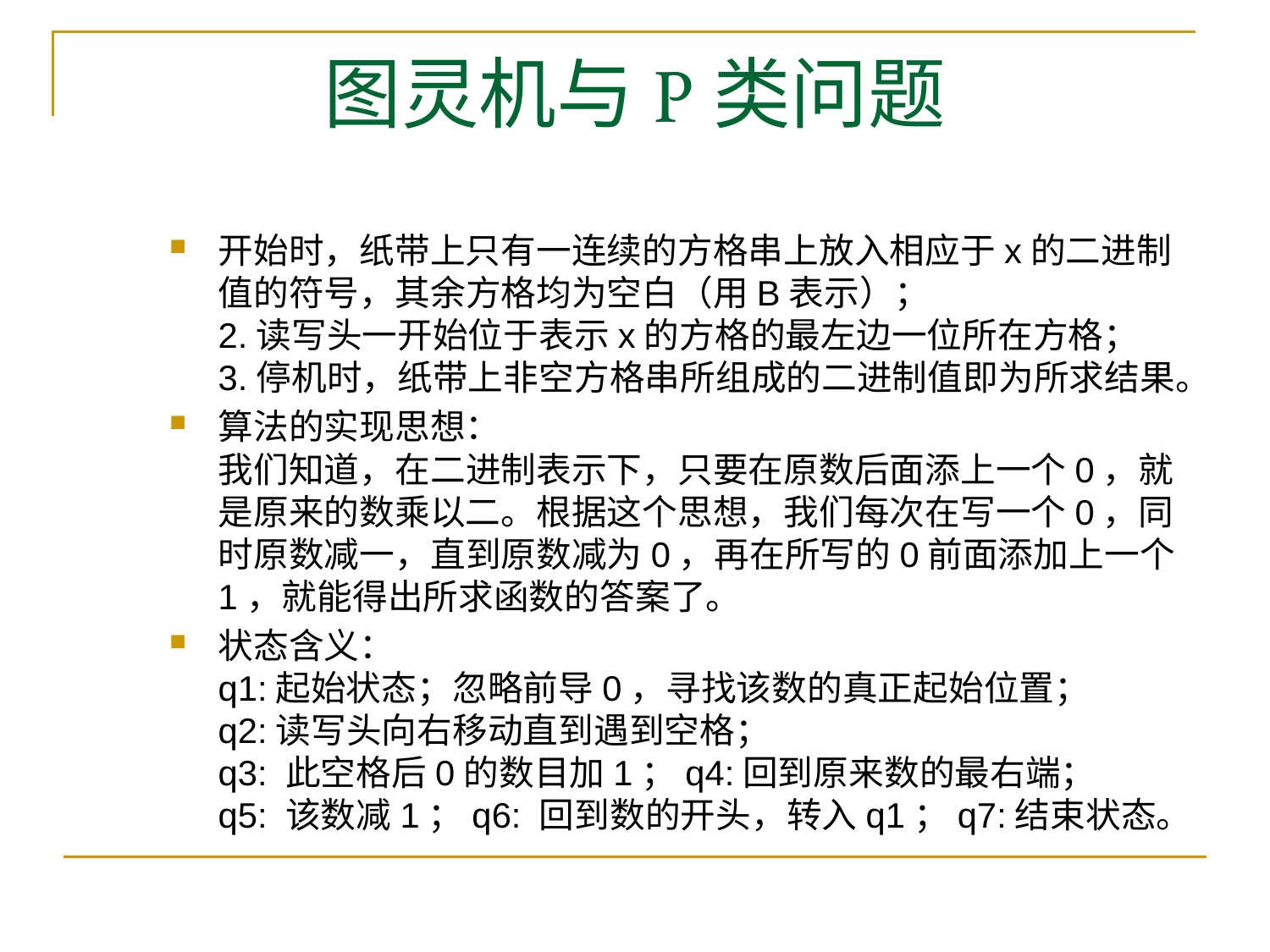

# 图灵机与P类问题
开始时，纸带上只有一连续的方格串上放入相应于x的二进制值的符号，其余方格均为空白（用B表示）；
2.读写头一开始位于表示x的方格的最左边一位所在方格；
3.停机时，纸带上非空方格串所组成的二进制值即为所求结果。
算法的实现思想：
我们知道，在二进制表示下，只要在原数后面添上一个0，就是原来的数乘以二。根据这个思想，我们每次在写一个0，同时原数减一，直到原数减为0，再在所写的0前面添加上一个1，就能得出所求函数的答案了。
状态含义：
q1:起始状态；忽略前导0，寻找该数的真正起始位置；
q2:读写头向右移动直到遇到空格；
q3: 此空格后0的数目加1；q4:回到原来数的最右端；
q5: 该数减1；q6: 回到数的开头，转入q1；q7:结束状态。